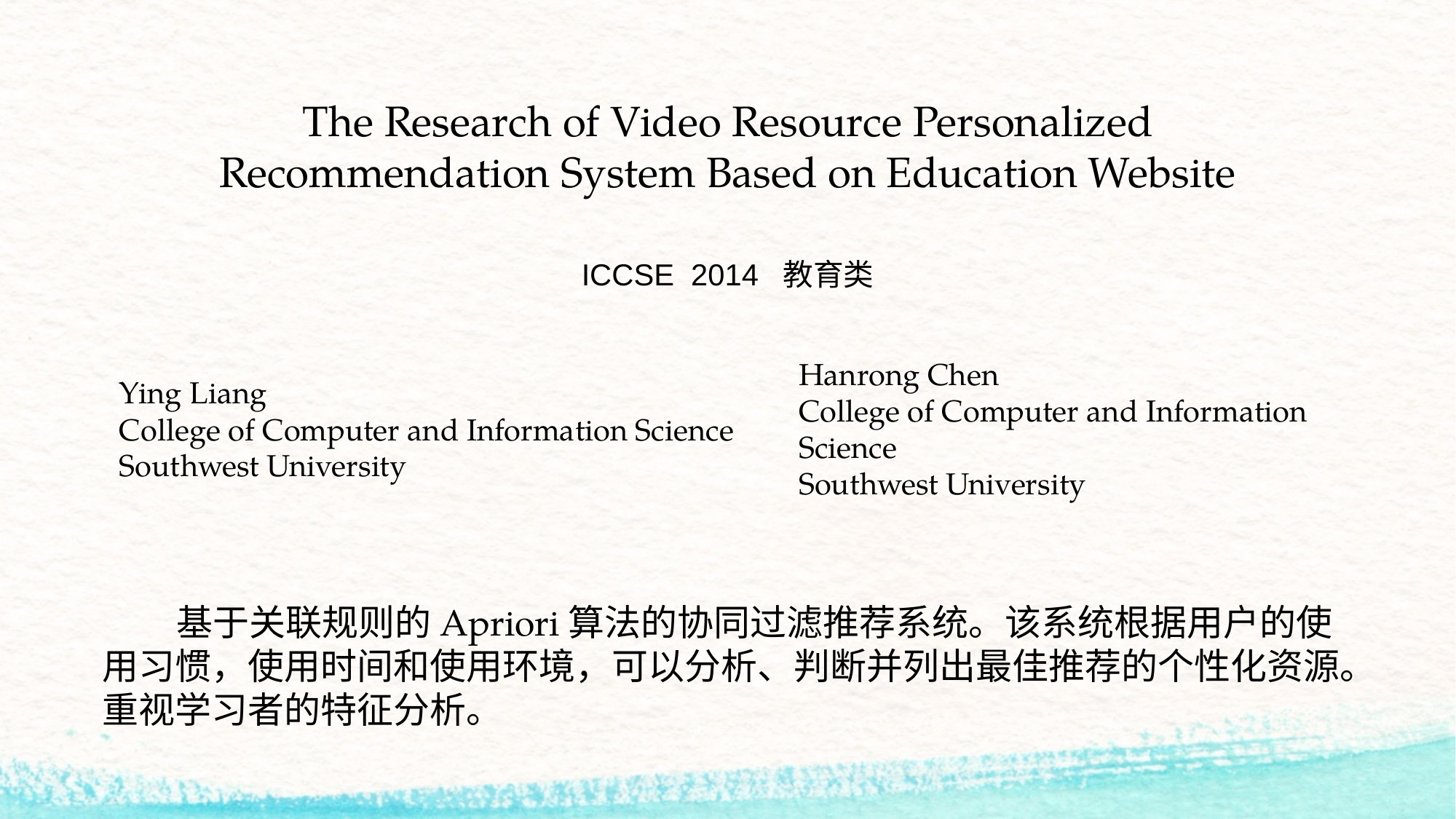

The Research of Video Resource Personalized Recommendation System Based on Education Website
ICCSE  2014  教育类
Hanrong Chen
College of Computer and Information Science
Southwest University
Ying Liang
College of Computer and Information Science
Southwest University
        基于关联规则的Apriori算法的协同过滤推荐系统。该系统根据用户的使用习惯，使用时间和使用环境，可以分析、判断并列出最佳推荐的个性化资源。重视学习者的特征分析。